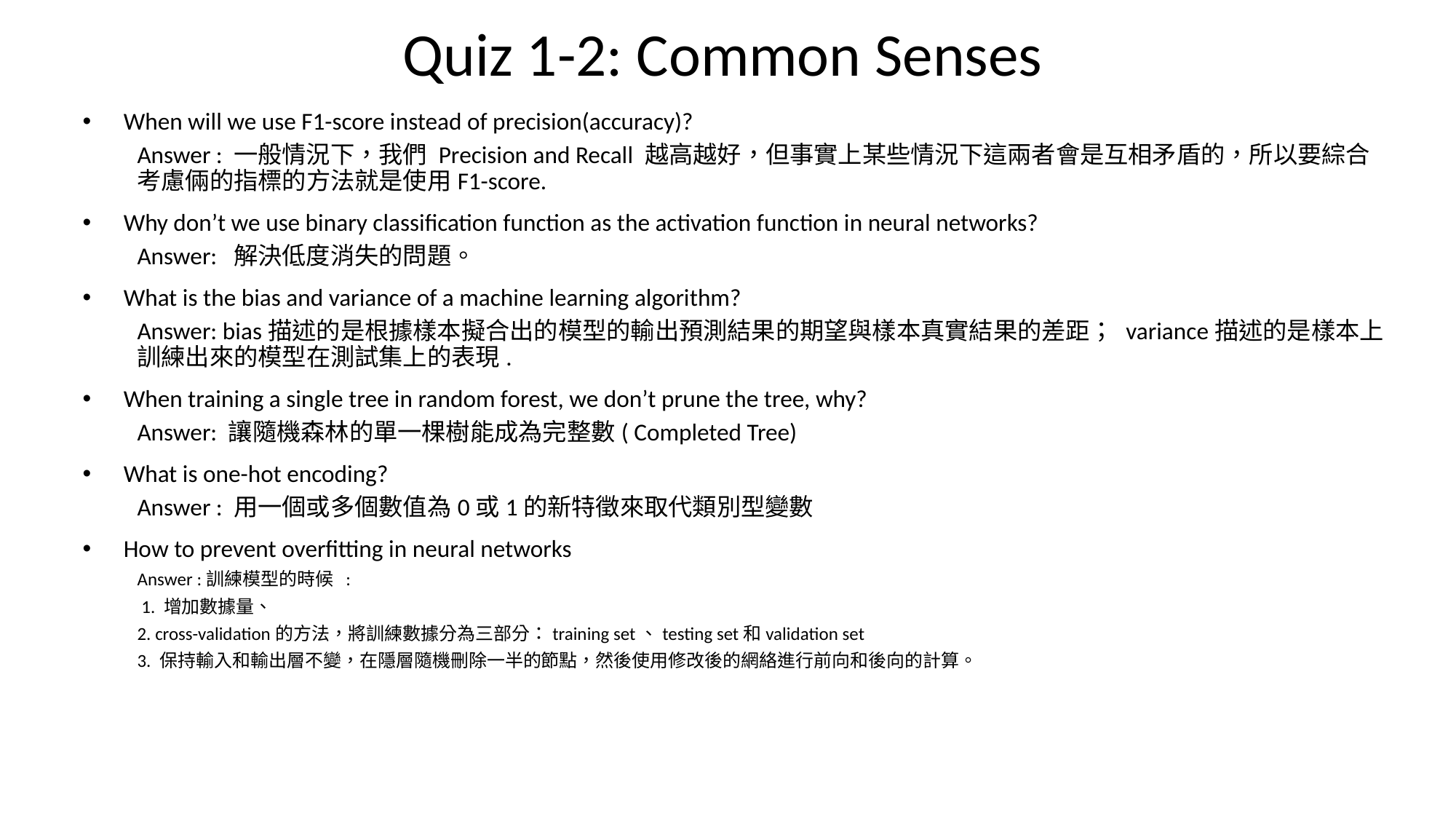

# Quiz 1-2: Common Senses
When will we use F1-score instead of precision(accuracy)?
Answer : 一般情況下，我們 Precision and Recall 越高越好，但事實上某些情況下這兩者會是互相矛盾的，所以要綜合考慮倆的指標的方法就是使用F1-score.
Why don’t we use binary classification function as the activation function in neural networks?
Answer:  解決低度消失的問題。
What is the bias and variance of a machine learning algorithm?
Answer: bias描述的是根據樣本擬合出的模型的輸出預測結果的期望與樣本真實結果的差距； variance描述的是樣本上訓練出來的模型在測試集上的表現.
When training a single tree in random forest, we don’t prune the tree, why?
Answer: 讓隨機森林的單一棵樹能成為完整數( Completed Tree)
What is one-hot encoding?
Answer : 用一個或多個數值為0或1的新特徵來取代類別型變數
How to prevent overfitting in neural networks
Answer :訓練模型的時候  :
 1. 增加數據量、
2. cross-validation的方法，將訓練數據分為三部分：training set、testing set和validation set
3. 保持輸入和輸出層不變，在隱層隨機刪除一半的節點，然後使用修改後的網絡進行前向和後向的計算。